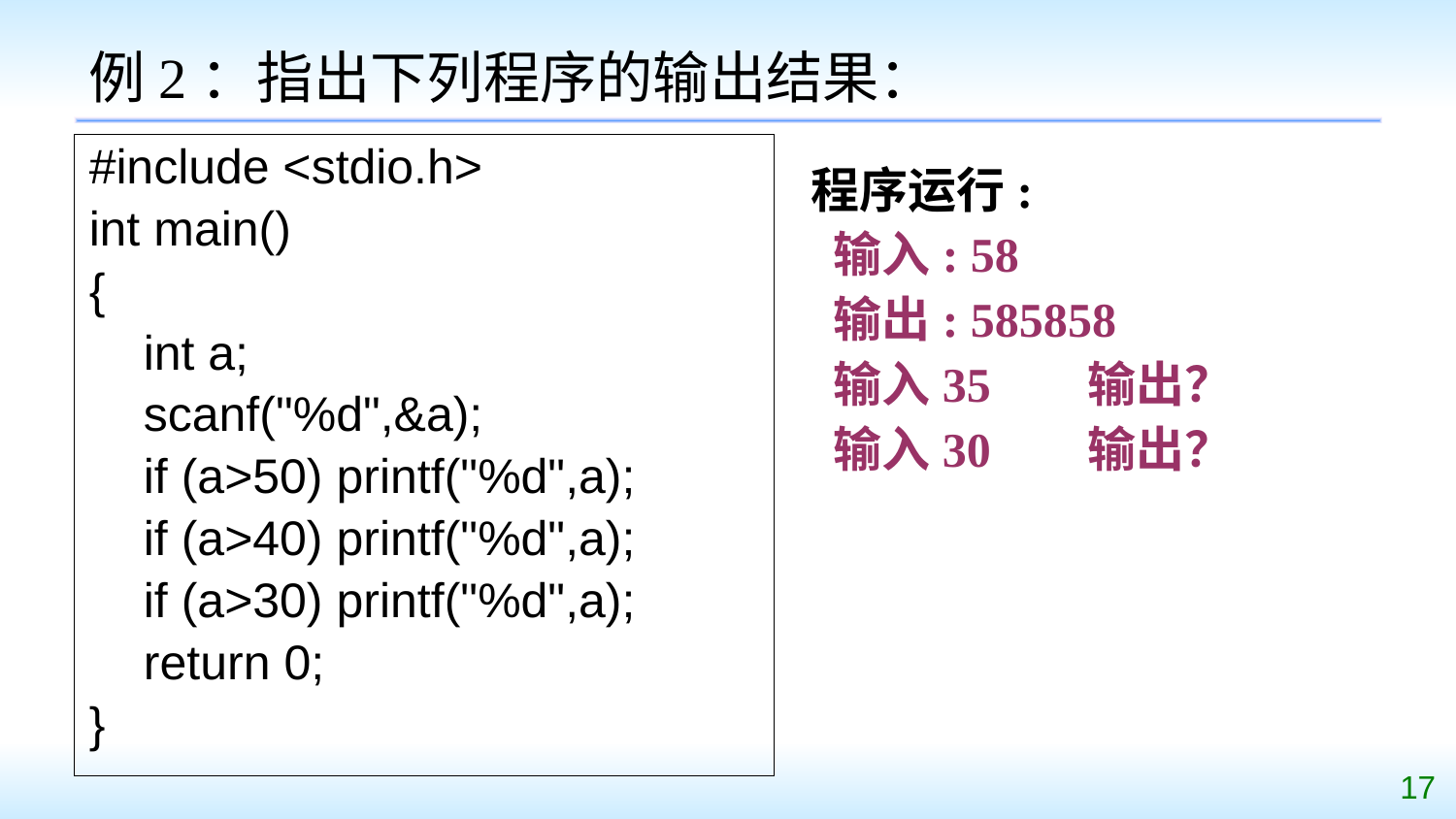

例2：指出下列程序的输出结果：
#include <stdio.h>
int main()
{
    int a;
    scanf("%d",&a);
    if (a>50) printf("%d",a);
    if (a>40) printf("%d",a);
    if (a>30) printf("%d",a);
    return 0;
}

程序运行:
 输入: 58
 输出: 585858
 输入35       输出？
 输入30       输出？
17